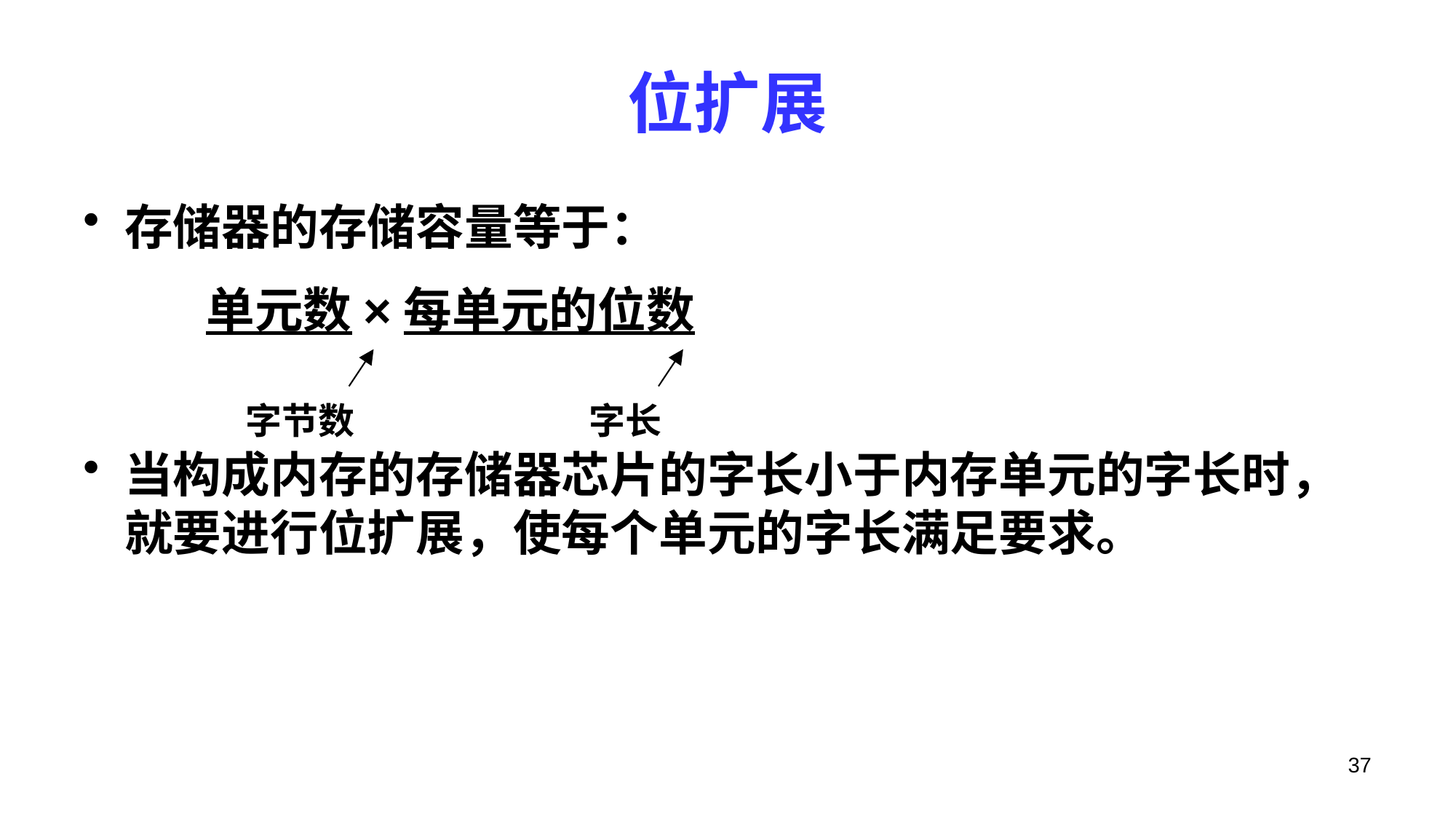

# 位扩展
存储器的存储容量等于：
          单元数×每单元的位数

当构成内存的存储器芯片的字长小于内存单元的字长时，就要进行位扩展，使每个单元的字长满足要求。

字节数
字长
37